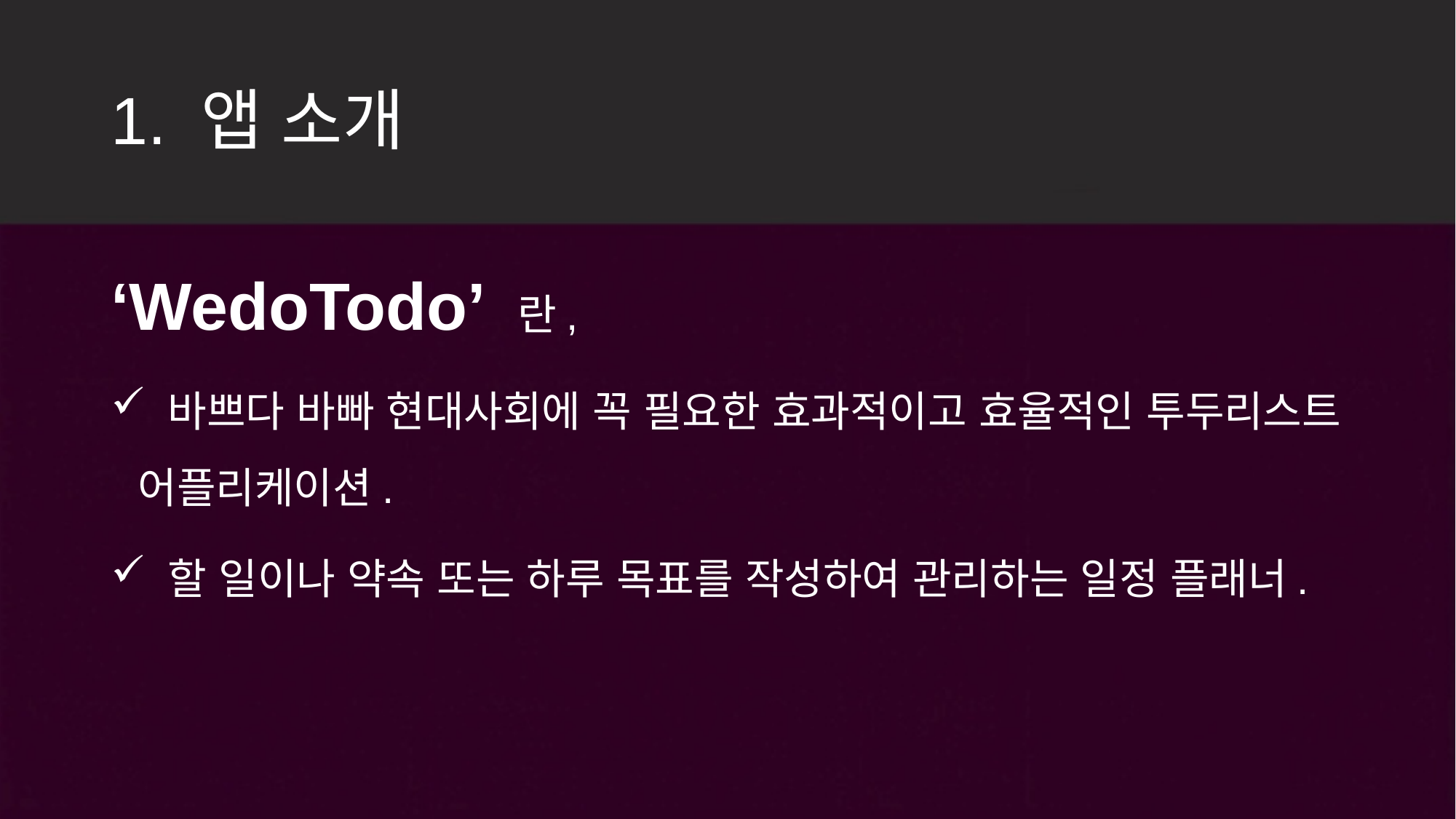

# 1. 앱 소개
‘WedoTodo’ 란,
 바쁘다 바빠 현대사회에 꼭 필요한 효과적이고 효율적인 투두리스트 어플리케이션.
 할 일이나 약속 또는 하루 목표를 작성하여 관리하는 일정 플래너.